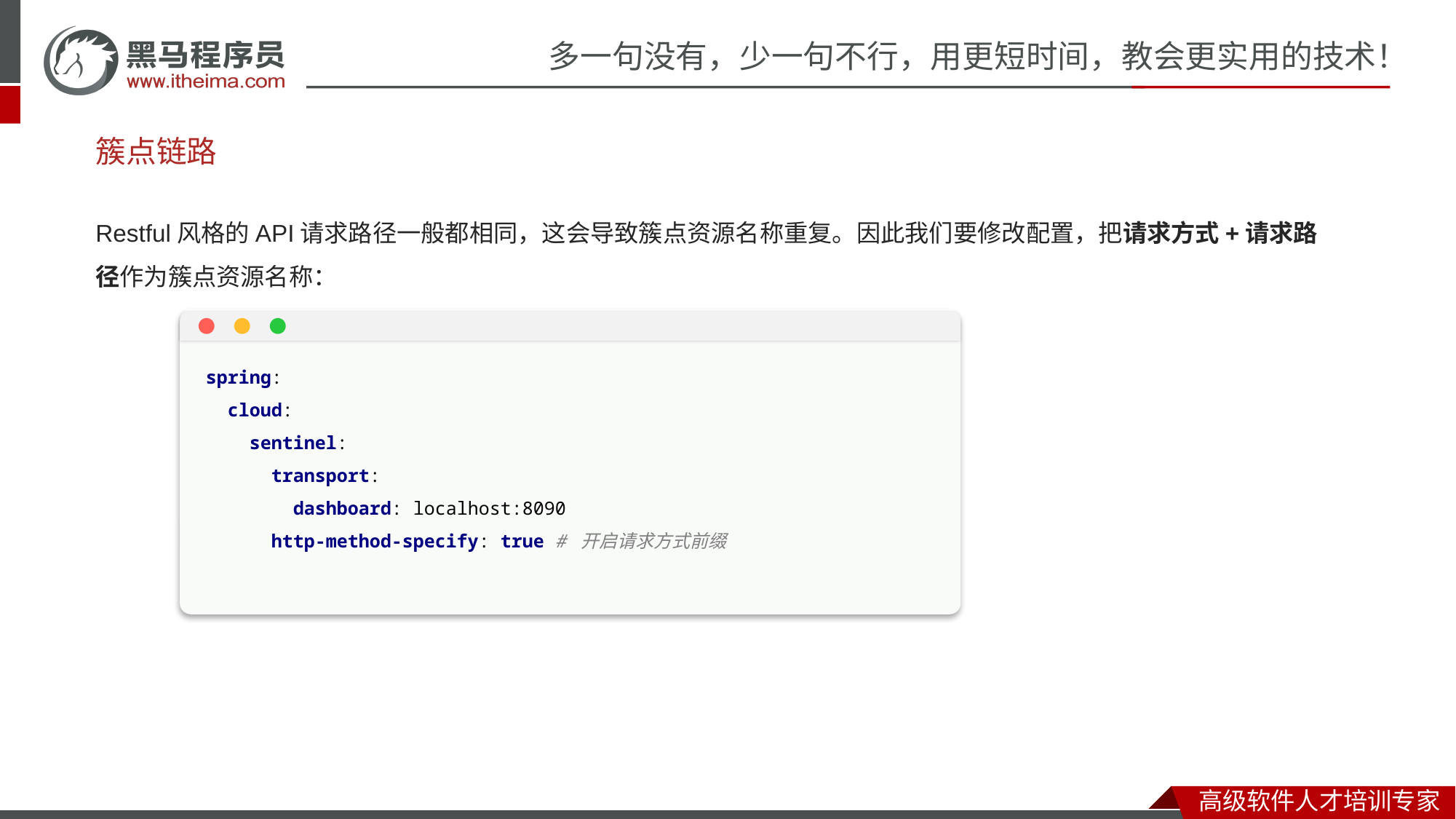

# 簇点链路
Restful风格的API请求路径一般都相同，这会导致簇点资源名称重复。因此我们要修改配置，把请求方式+请求路径作为簇点资源名称：

spring:
  cloud:
    sentinel:
      transport:
        dashboard: localhost:8090
      http-method-specify: true # 开启请求方式前缀